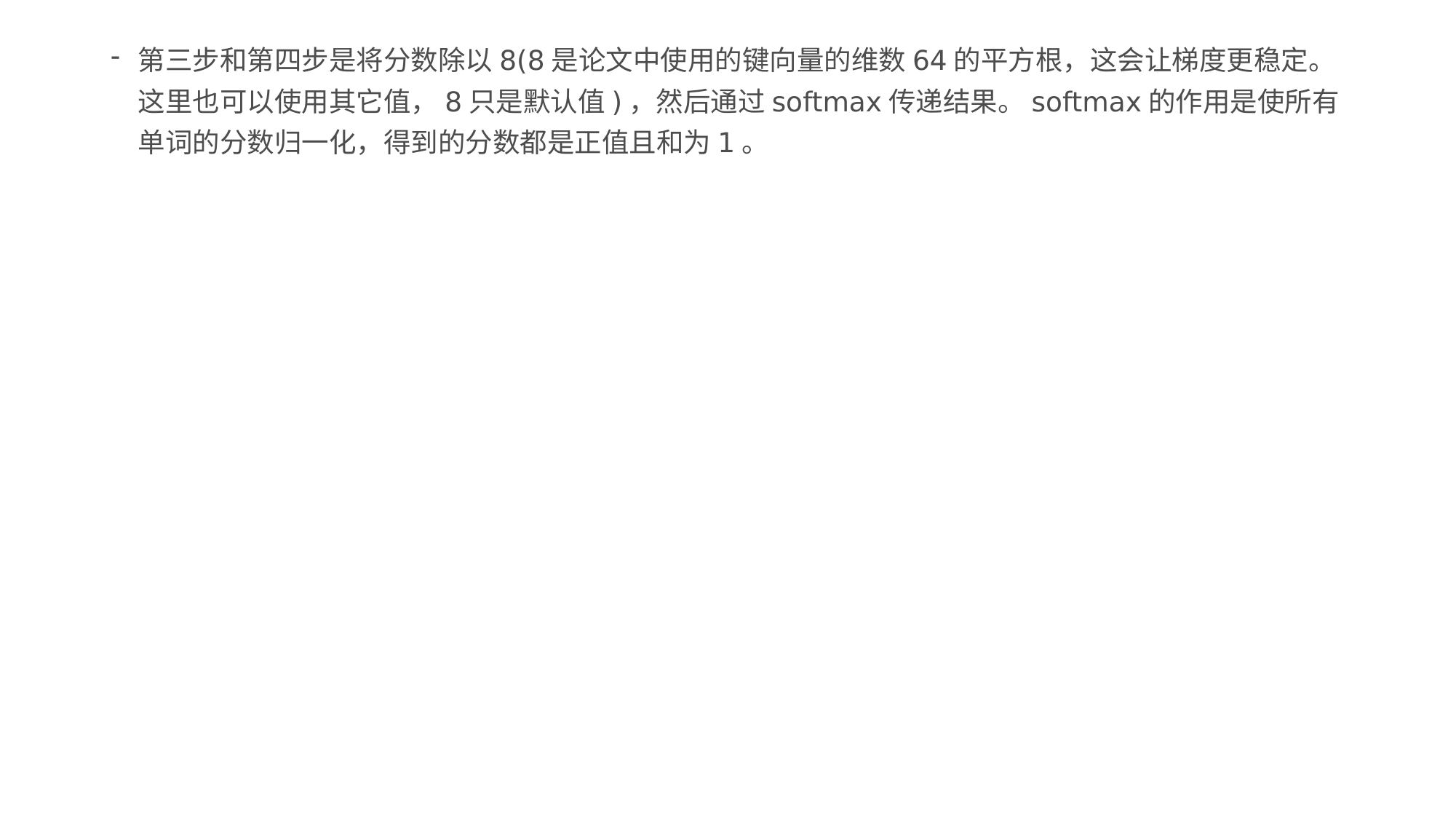

第三步和第四步是将分数除以8(8是论文中使用的键向量的维数64的平方根，这会让梯度更稳定。这里也可以使用其它值，8只是默认值)，然后通过softmax传递结果。softmax的作用是使所有单词的分数归一化，得到的分数都是正值且和为1。

#